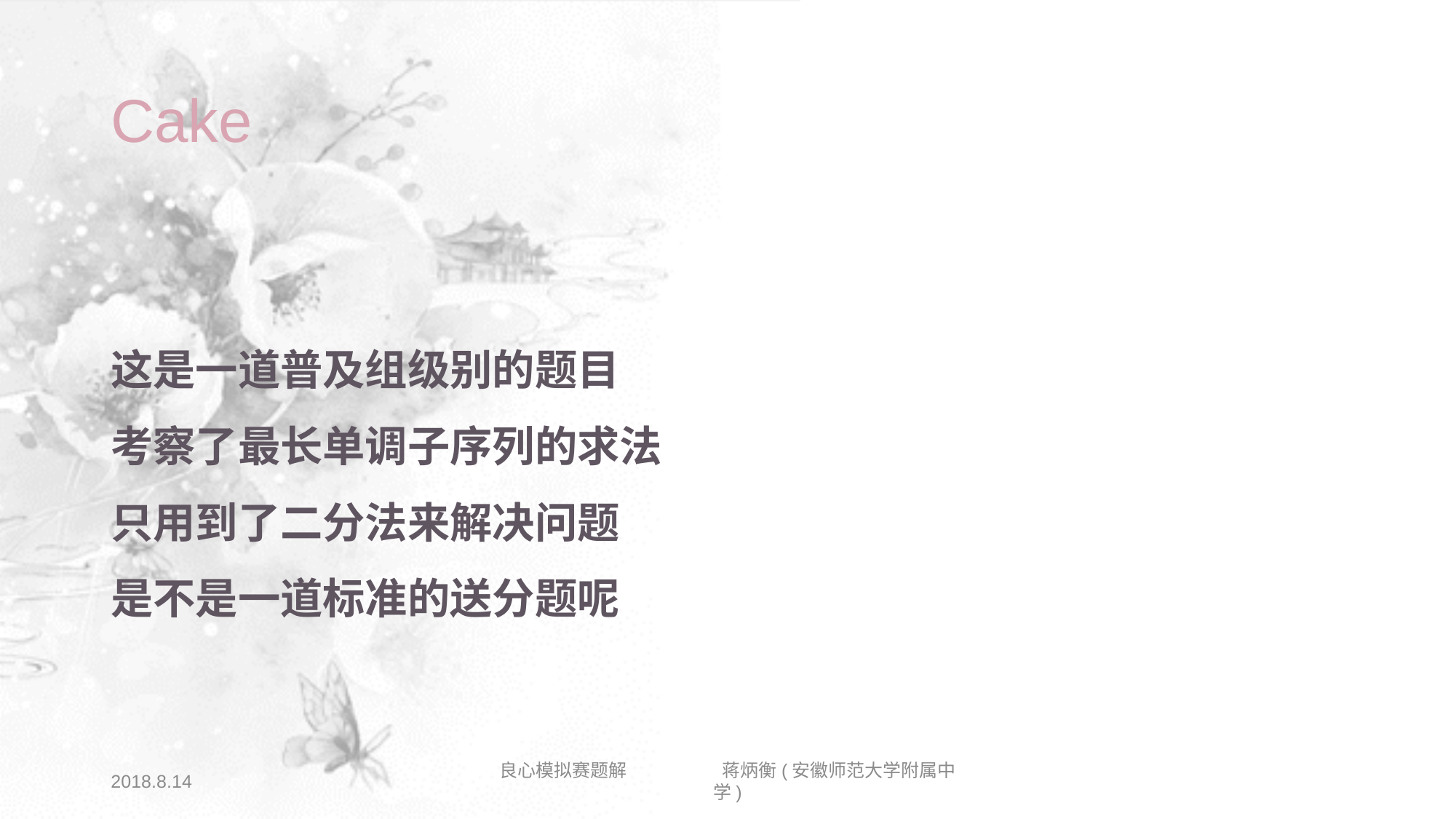

# Cake
这是一道普及组级别的题目
考察了最长单调子序列的求法
只用到了二分法来解决问题
是不是一道标准的送分题呢
2018.8.14
良心模拟赛题解                 蒋炳衡(安徽师范大学附属中学)
10